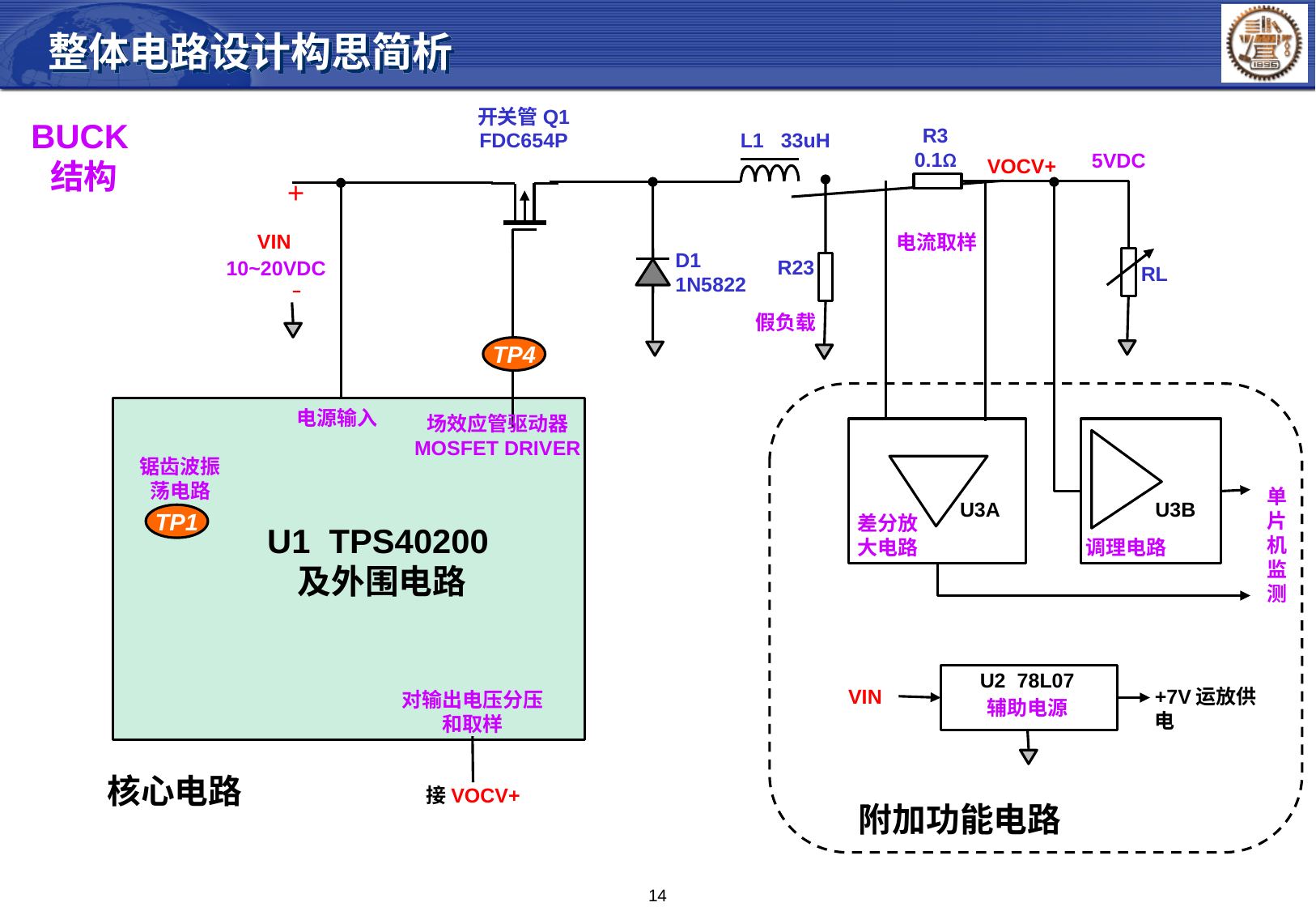

整体电路设计构思简析
开关管Q1
FDC654P
BUCK结构
R3
0.1Ω

电流取样
L1   33uH
5VDC
VOCV+

＋

U3A
差分放大电路

单片机监测
U3B
调理电路

U2  78L07
VIN
+7V运放供电
辅助电源

附加功能电路
RL

电源输入
VIN
场效应管驱动器
MOSFET DRIVER
D1
1N5822
R23
10~20VDC

﹣
假负载

TP4

锯齿波振荡电路
TP1
U1  TPS40200及外围电路
对输出电压分压和取样
接VOCV+
核心电路
14